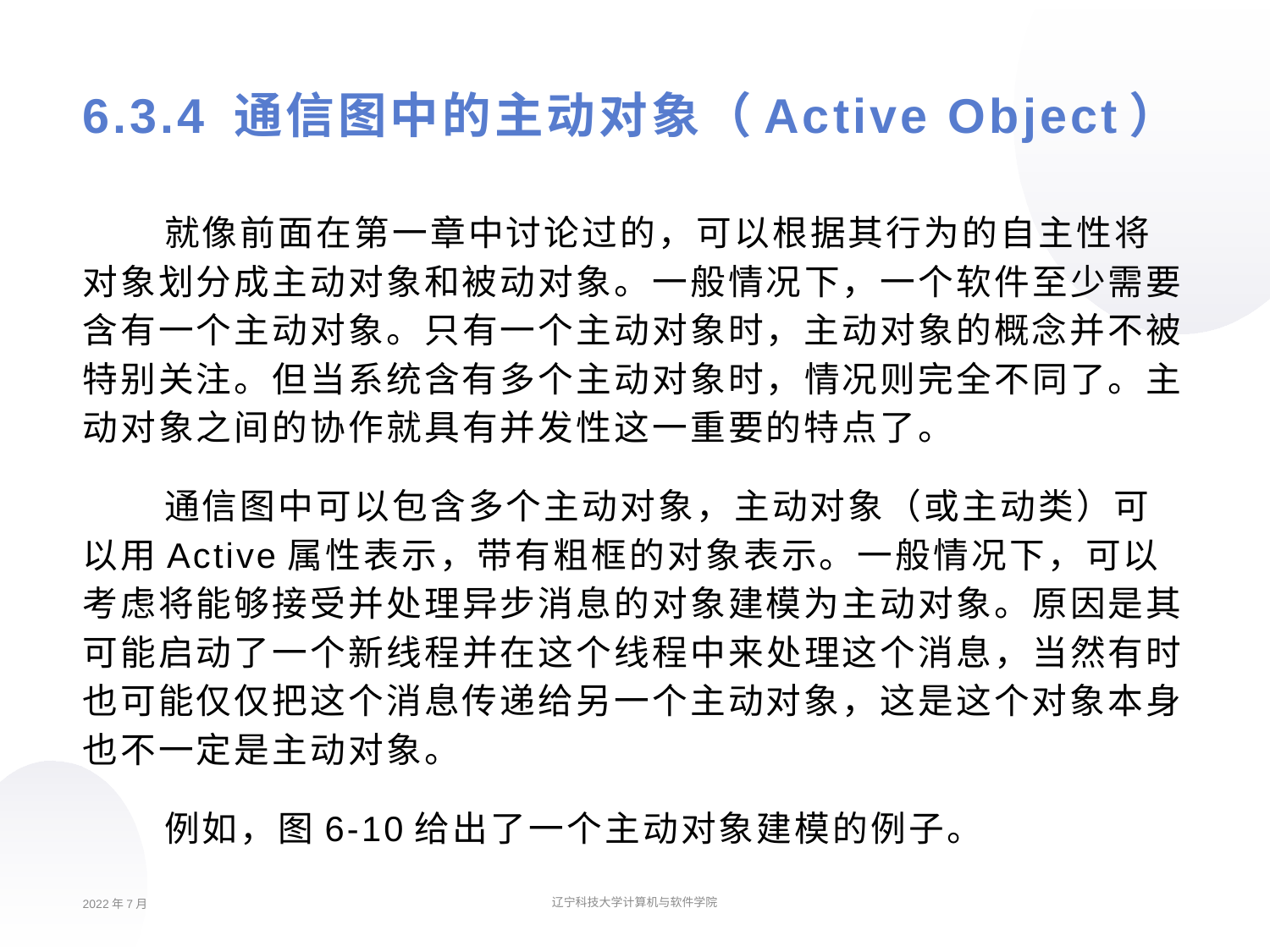

# 6.3.4 通信图中的主动对象（Active Object）
就像前面在第一章中讨论过的，可以根据其行为的自主性将对象划分成主动对象和被动对象。一般情况下，一个软件至少需要含有一个主动对象。只有一个主动对象时，主动对象的概念并不被特别关注。但当系统含有多个主动对象时，情况则完全不同了。主动对象之间的协作就具有并发性这一重要的特点了。
通信图中可以包含多个主动对象，主动对象（或主动类）可以用Active属性表示，带有粗框的对象表示。一般情况下，可以考虑将能够接受并处理异步消息的对象建模为主动对象。原因是其可能启动了一个新线程并在这个线程中来处理这个消息，当然有时也可能仅仅把这个消息传递给另一个主动对象，这是这个对象本身也不一定是主动对象。
例如，图6-10给出了一个主动对象建模的例子。

2022年7月
41
辽宁科技大学计算机与软件学院